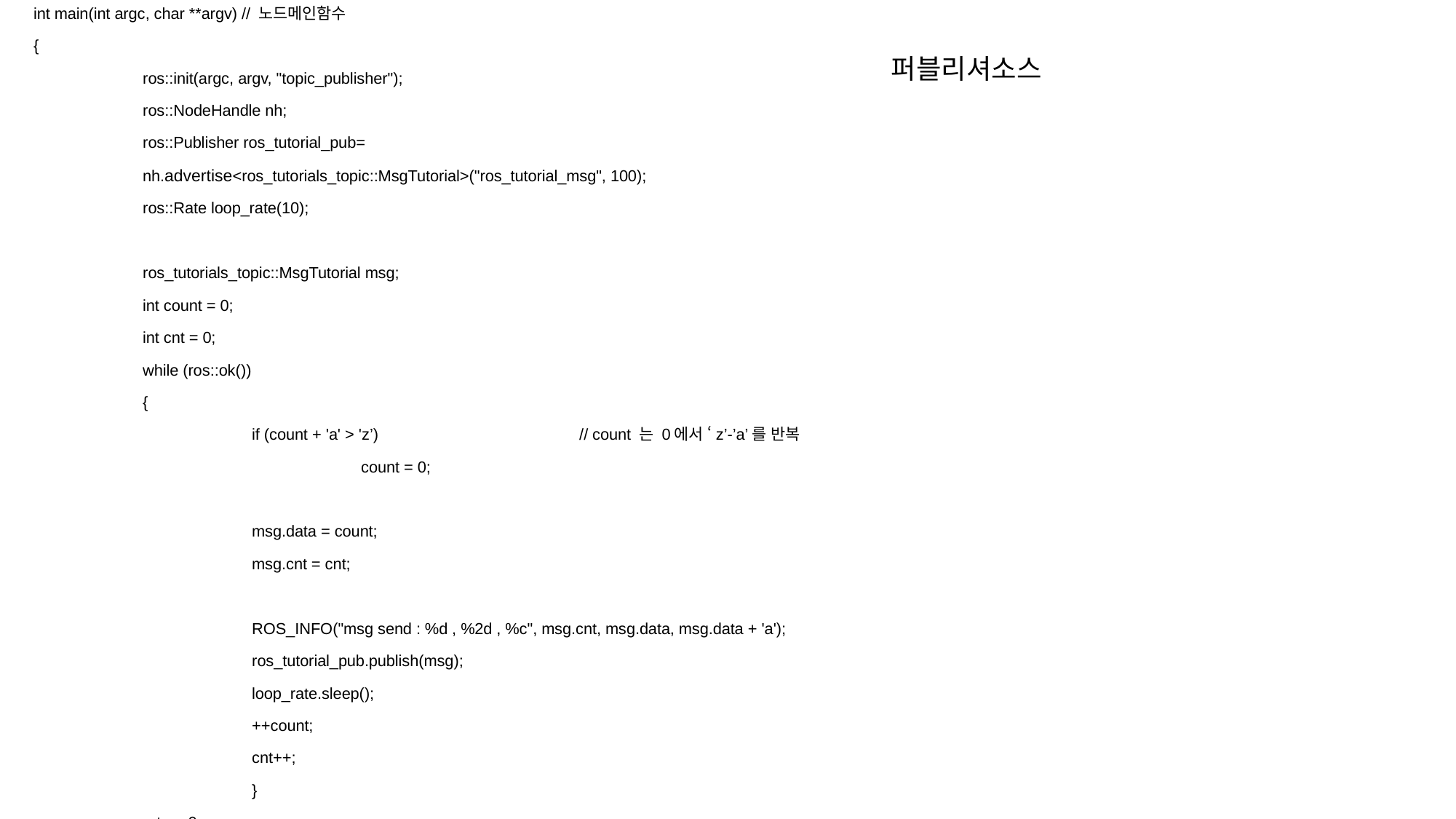

int main(int argc, char **argv) // 노드메인함수
{
	ros::init(argc, argv, "topic_publisher");
	ros::NodeHandle nh;
	ros::Publisher ros_tutorial_pub=
	nh.advertise<ros_tutorials_topic::MsgTutorial>("ros_tutorial_msg", 100);
	ros::Rate loop_rate(10);

	ros_tutorials_topic::MsgTutorial msg;
	int count = 0;
	int cnt = 0;
	while (ros::ok())
	{
		if (count + 'a' > 'z’)		// count 는 0에서 ‘z’-’a’를 반복
			count = 0;

		msg.data = count;
		msg.cnt = cnt;

		ROS_INFO("msg send : %d , %2d , %c", msg.cnt, msg.data, msg.data + 'a');
		ros_tutorial_pub.publish(msg);
		loop_rate.sleep();
		++count;
		cnt++;
		}
	return 0;
}
퍼블리셔소스